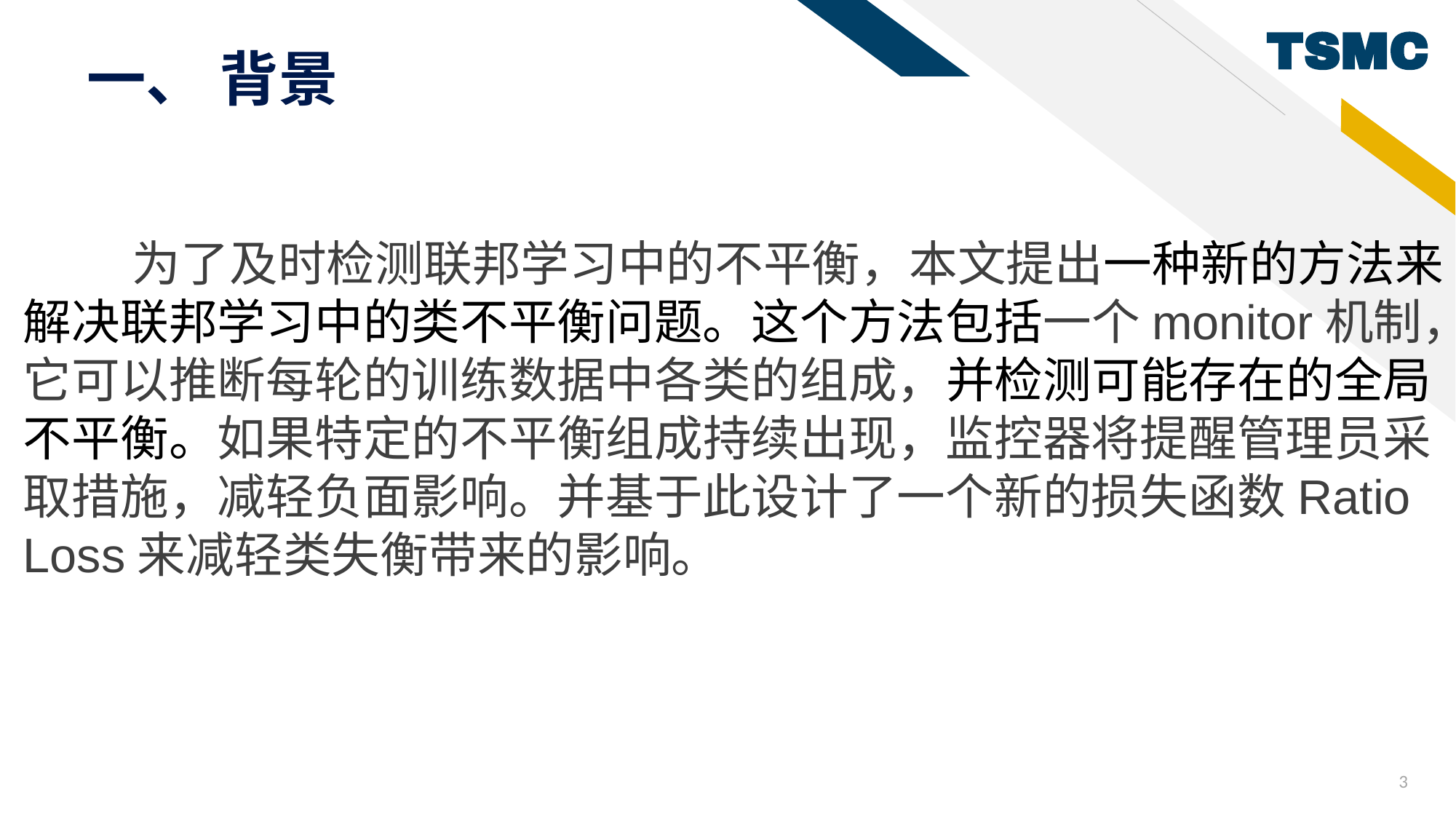

# 一、 背景
	为了及时检测联邦学习中的不平衡，本文提出一种新的方法来解决联邦学习中的类不平衡问题。这个方法包括一个monitor机制，它可以推断每轮的训练数据中各类的组成，并检测可能存在的全局不平衡。如果特定的不平衡组成持续出现，监控器将提醒管理员采取措施，减轻负面影响。并基于此设计了一个新的损失函数Ratio Loss来减轻类失衡带来的影响。

3